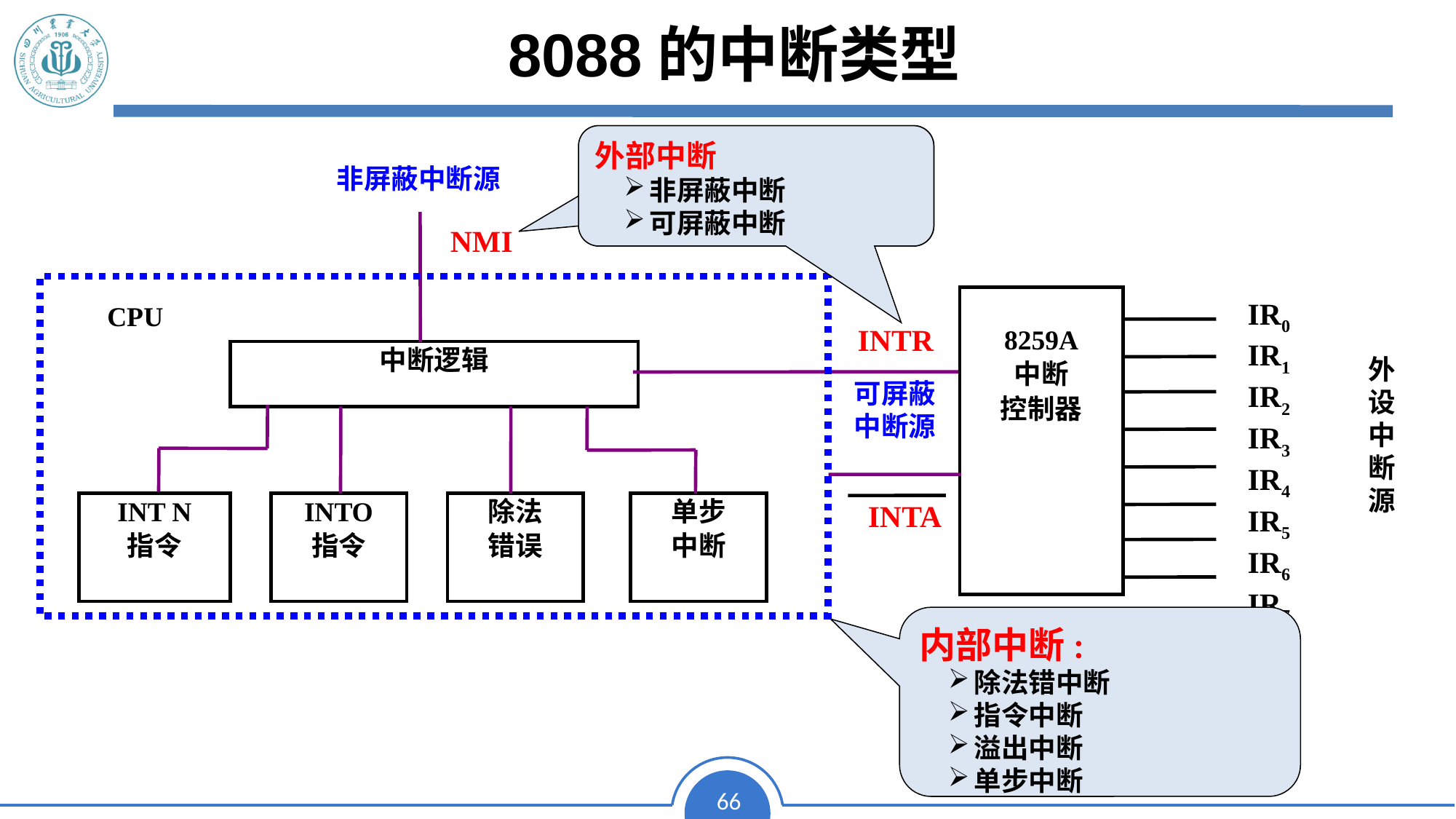

# 8088的中断类型
外部中断
非屏蔽中断
可屏蔽中断
外部中断
非屏蔽中断
可屏蔽中断
非屏蔽中断源

NMI

8259A
中断
控制器
IR0
IR1
IR2
IR3
IR4
IR5
IR6
IR7
CPU

INTR
中断逻辑
外
设
中
断
源

可屏蔽中断源

INT N
指令
INTO
指令
除法
错误
单步
中断
INTA

内部中断:
除法错中断
指令中断
溢出中断
单步中断